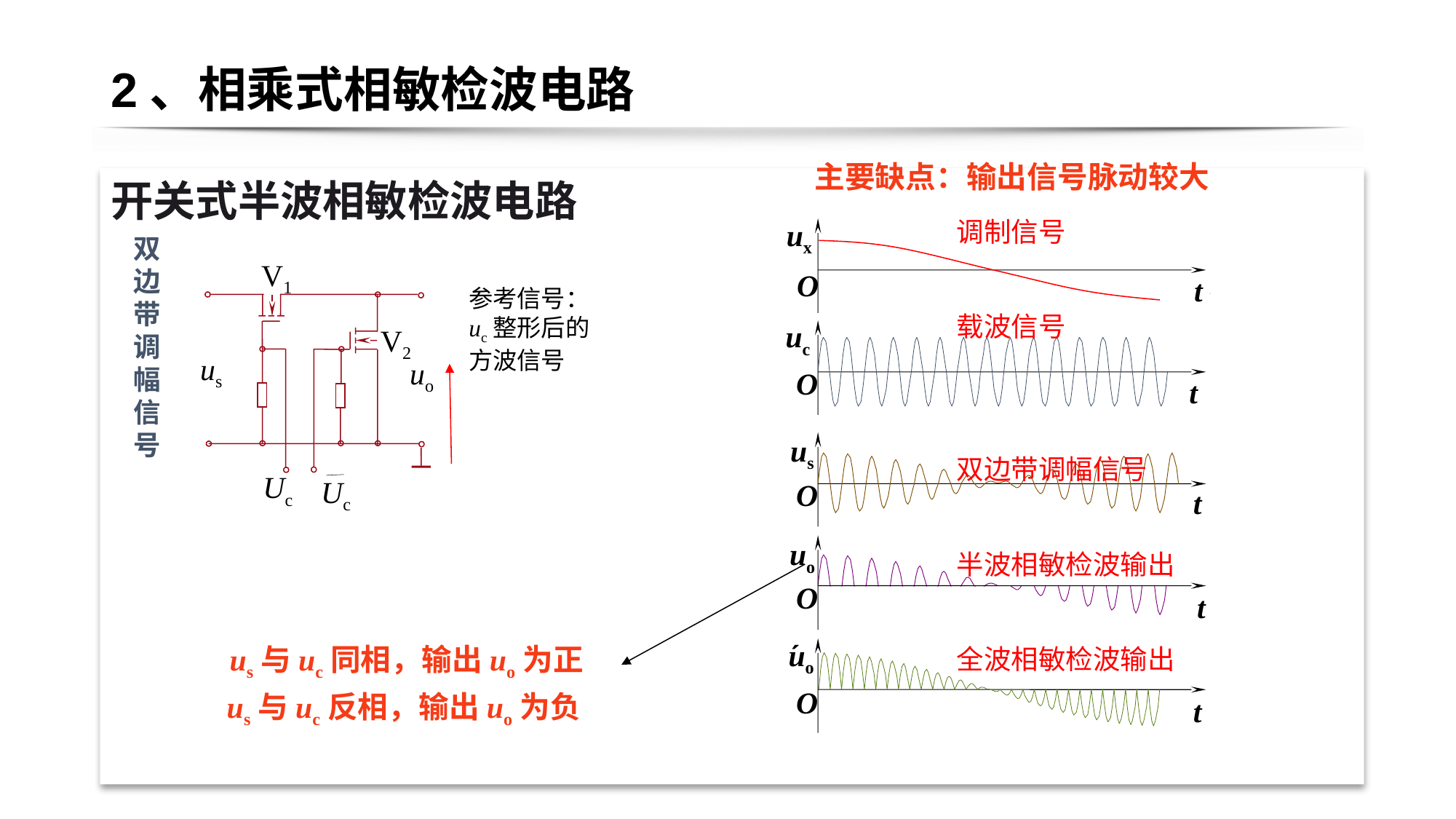

# 2、相乘式相敏检波电路
开关式半波相敏检波电路

主要缺点：输出信号脉动较大
调制信号

载波信号

双边带调幅信号

半波相敏检波输出

全波相敏检波输出
ux

O
t

uc

O
t

us

O
t

uo

O
t

uo
ˊ

O
t

双边带调幅信号
V1

V2

us

uo

Uc

Uc

参考信号：uc整形后的方波信号

us与uc同相，输出uo为正
us与uc反相，输出uo为负